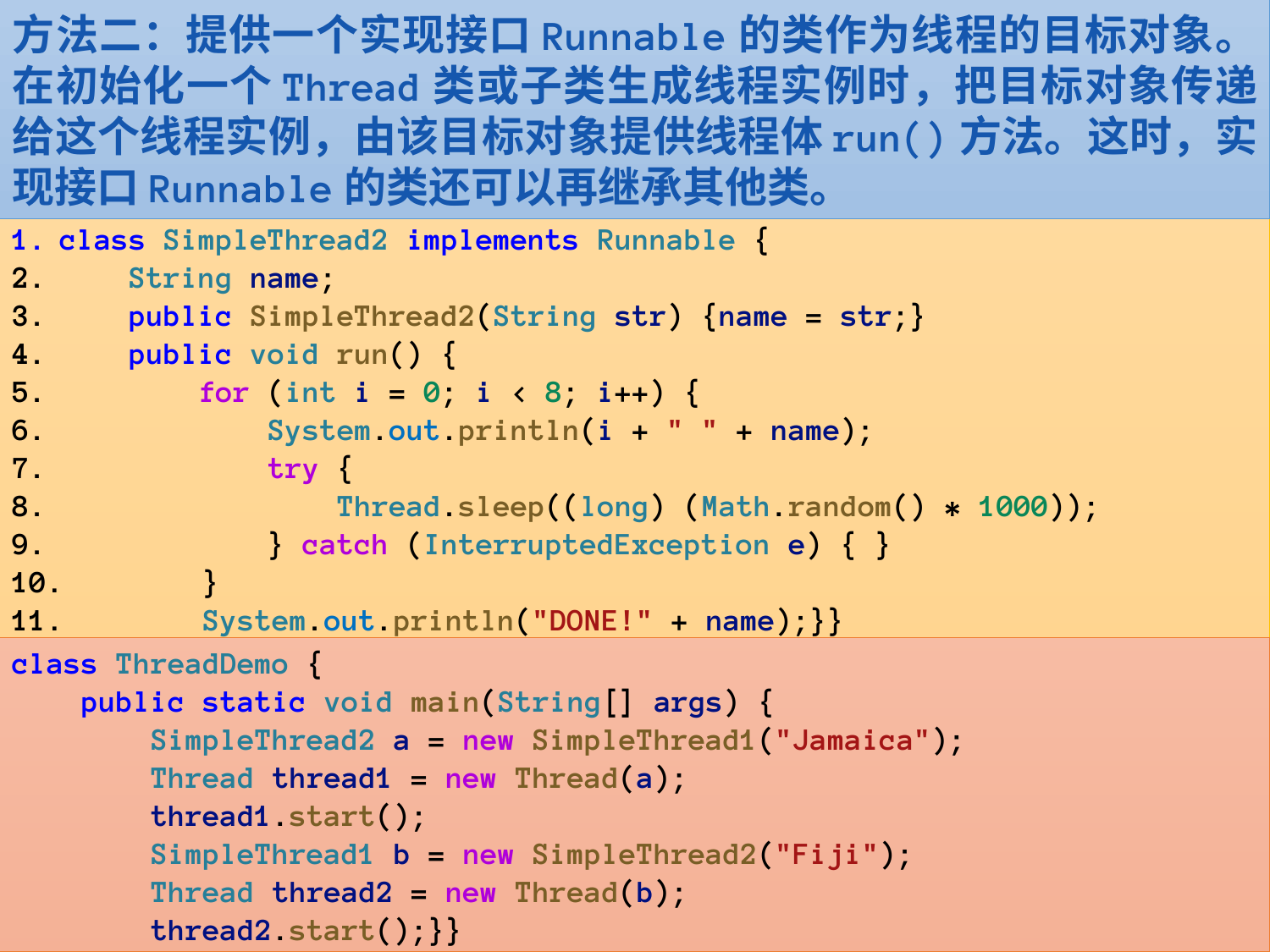

方法二：提供一个实现接口Runnable的类作为线程的目标对象。在初始化一个Thread类或子类生成线程实例时，把目标对象传递给这个线程实例，由该目标对象提供线程体run()方法。这时，实现接口Runnable的类还可以再继承其他类。
2
 创建线程的方式
PART
class SimpleThread2 implements Runnable {
    String name;
    public SimpleThread2(String str) {name = str;}
    public void run() {
        for (int i = 0; i < 8; i++) {
            System.out.println(i + " " + name);
            try {
                Thread.sleep((long) (Math.random() * 1000));
            } catch (InterruptedException e) { }
        }
        System.out.println("DONE!" + name);}}
class ThreadDemo {
    public static void main(String[] args) {
        SimpleThread2 a = new SimpleThread1("Jamaica");
        Thread thread1 = new Thread(a);
        thread1.start();
        SimpleThread1 b = new SimpleThread2("Fiji");
        Thread thread2 = new Thread(b);
        thread2.start();}}